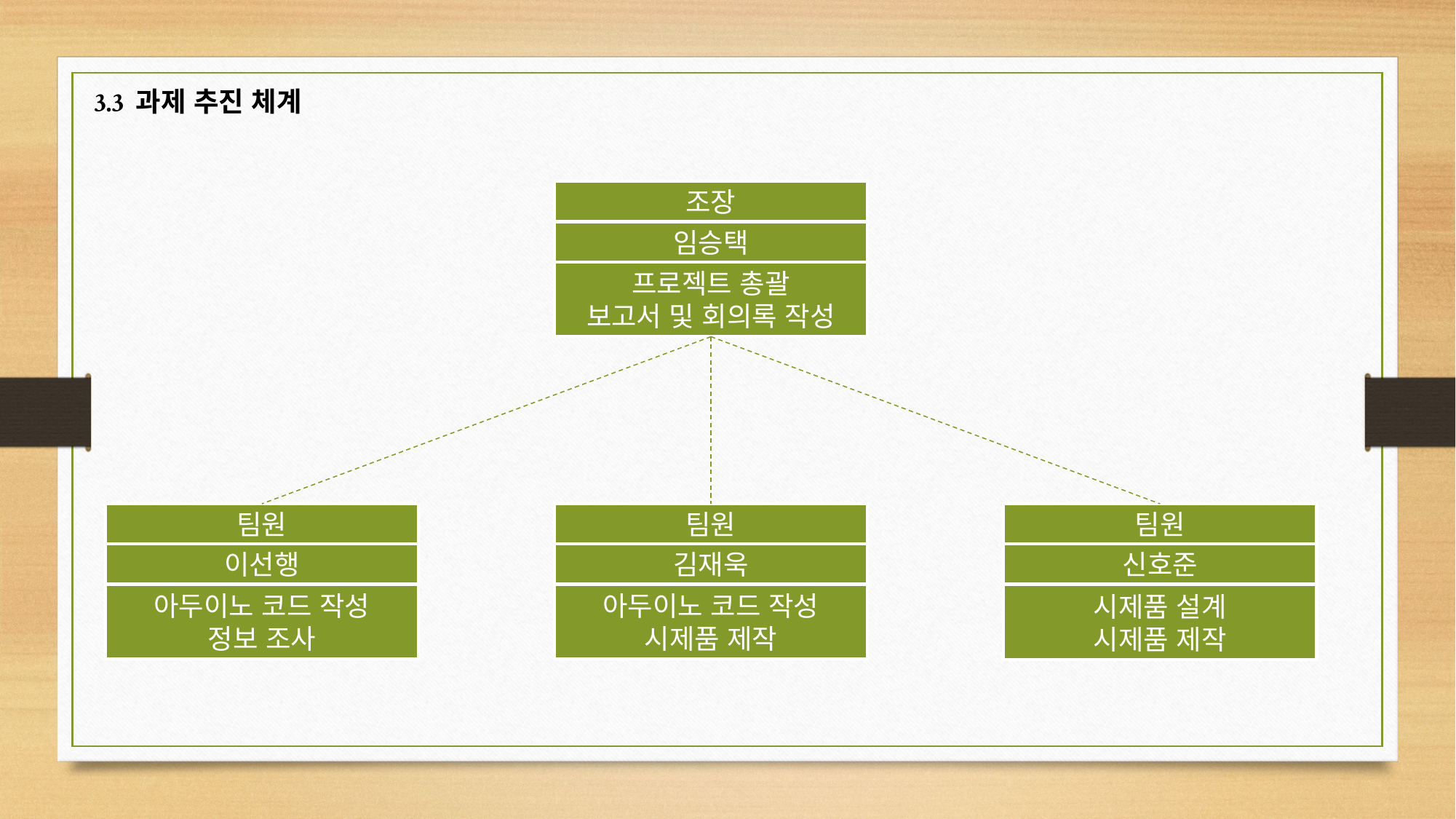

3.3 과제 추진 체계
조장
임승택
프로젝트 총괄
보고서 및 회의록 작성
팀원
팀원
팀원
이선행
김재욱
신호준
아두이노 코드 작성
정보 조사
아두이노 코드 작성
시제품 제작
시제품 설계
시제품 제작